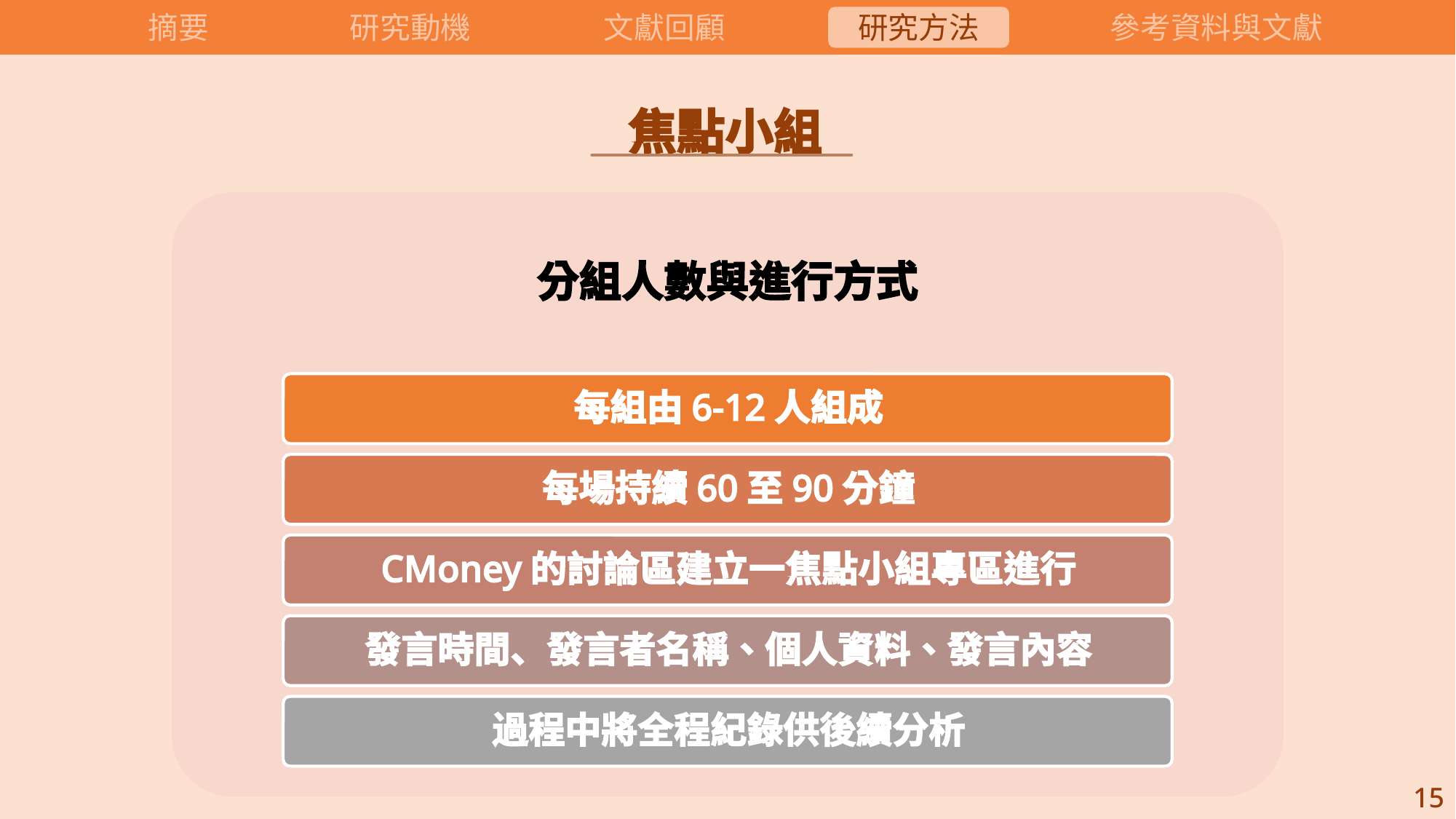

摘要
研究動機
文獻回顧
研究方法

參考資料與文獻
焦點小組
分組人數與進行方式
每組由6-12人組成
每場持續60至90分鐘
CMoney的討論區建立一焦點小組專區進行
發言時間、發言者名稱、個人資料、發言內容
過程中將全程紀錄供後續分析
15